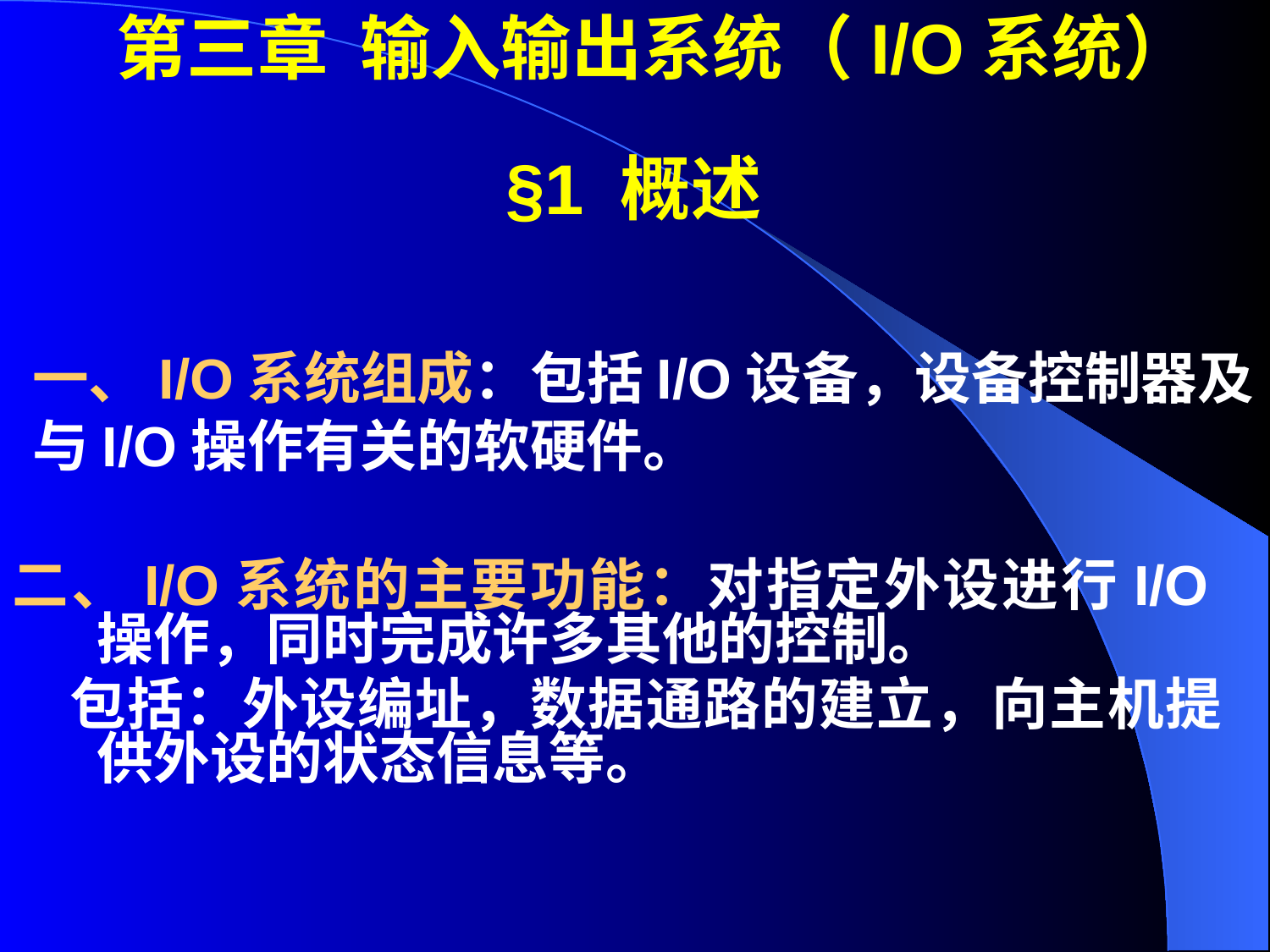

# 第三章  输入输出系统（I/O系统） §1 概述
一、I/O系统组成：包括I/O设备，设备控制器及与I/O操作有关的软硬件。
二、I/O系统的主要功能：对指定外设进行I/O操作，同时完成许多其他的控制。
   包括：外设编址，数据通路的建立，向主机提供外设的状态信息等。
2